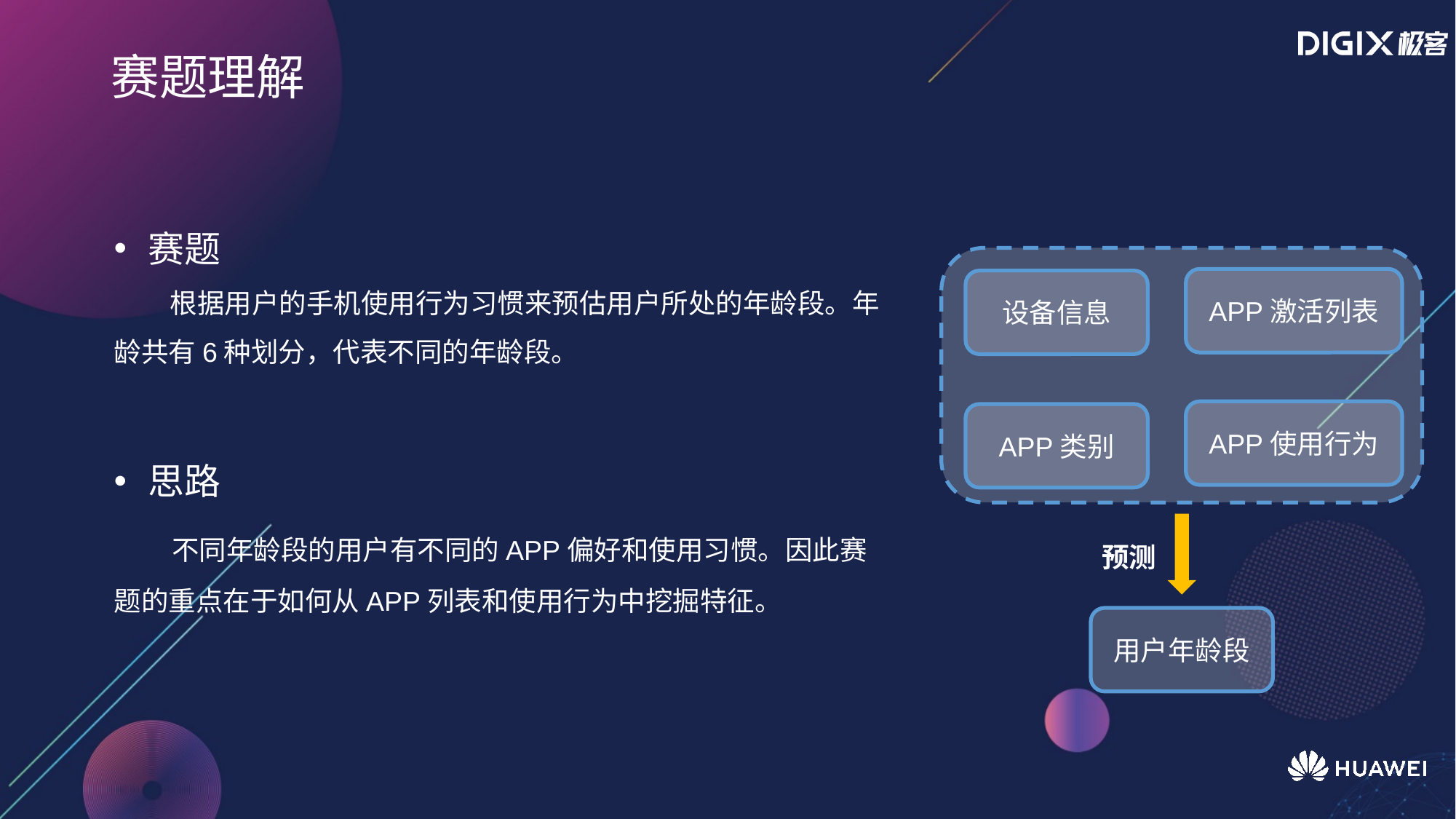

# 赛题理解
赛题
        根据用户的手机使用行为习惯来预估用户所处的年龄段。年龄共有6种划分，代表不同的年龄段。

APP激活列表
设备信息
APP使用行为
APP类别
思路
      不同年龄段的用户有不同的APP偏好和使用习惯。因此赛题的重点在于如何从APP列表和使用行为中挖掘特征。
预测

用户年龄段